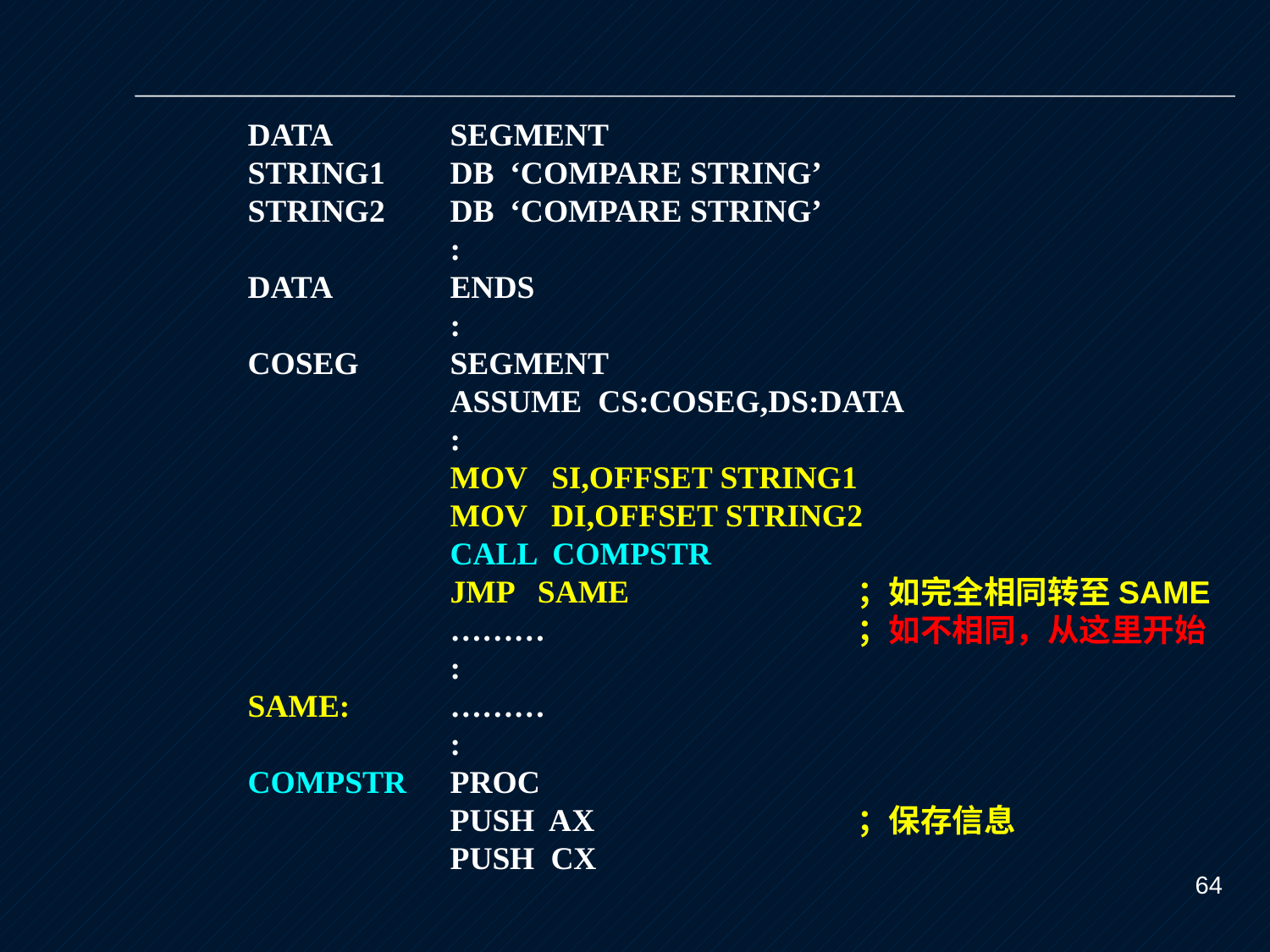

DATA
STRING1
STRING2

DATA

COSEG

SAME:

COMPSTR
SEGMENT
DB  ‘COMPARE STRING’
DB  ‘COMPARE STRING’
:
ENDS
:
SEGMENT
ASSUME  CS:COSEG,DS:DATA
:
MOV   SI,OFFSET STRING1
MOV   DI,OFFSET STRING2
CALL  COMPSTR
JMP   SAME
………
:
………
:
PROC
PUSH  AX
PUSH  CX
；如完全相同转至SAME
；如不相同，从这里开始

；保存信息
64